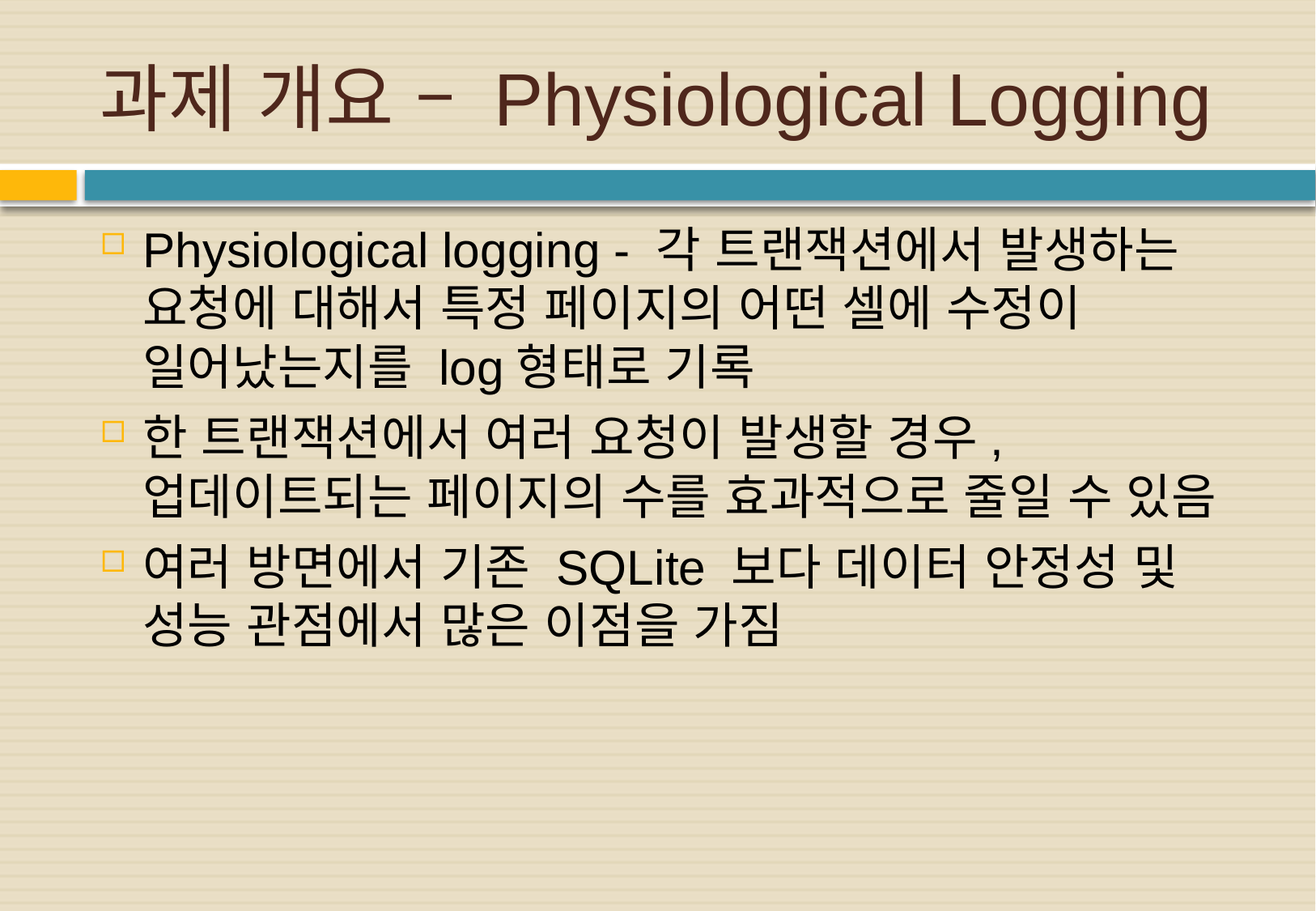

# 과제 개요 – Physiological Logging
Physiological logging - 각 트랜잭션에서 발생하는 요청에 대해서 특정 페이지의 어떤 셀에 수정이 일어났는지를 log형태로 기록
한 트랜잭션에서 여러 요청이 발생할 경우, 업데이트되는 페이지의 수를 효과적으로 줄일 수 있음
여러 방면에서 기존 SQLite 보다 데이터 안정성 및 성능 관점에서 많은 이점을 가짐